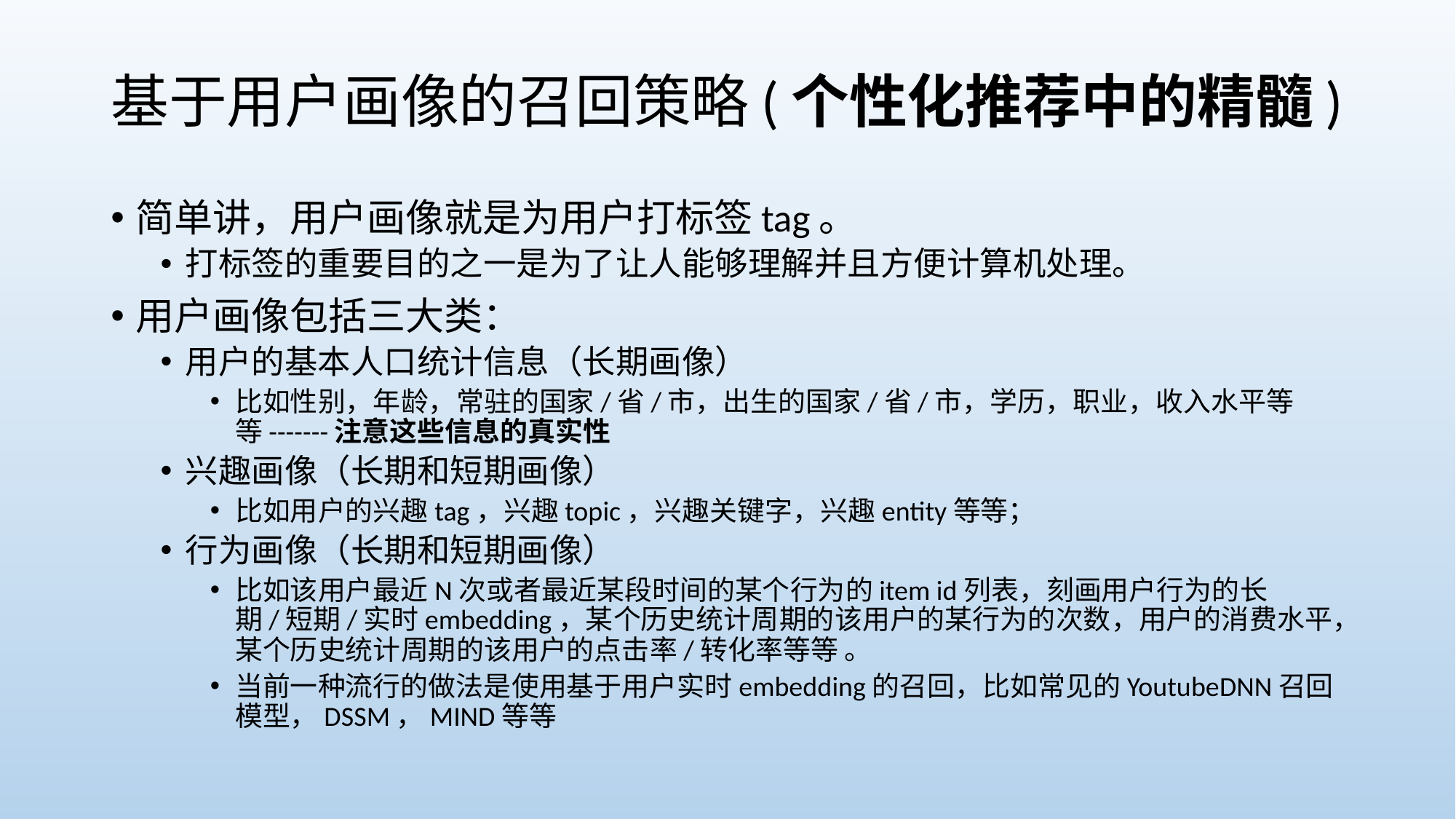

# 基于用户画像的召回策略(个性化推荐中的精髓)
简单讲，用户画像就是为用户打标签tag。
打标签的重要目的之一是为了让人能够理解并且方便计算机处理。
用户画像包括三大类：
用户的基本人口统计信息（长期画像）
比如性别，年龄，常驻的国家/省/市，出生的国家/省/市，学历，职业，收入水平等等-------注意这些信息的真实性
兴趣画像（长期和短期画像）
比如用户的兴趣tag，兴趣topic，兴趣关键字，兴趣entity等等；
行为画像（长期和短期画像）
比如该用户最近N次或者最近某段时间的某个行为的item id列表，刻画用户行为的长期/短期/实时embedding，某个历史统计周期的该用户的某行为的次数，用户的消费水平，某个历史统计周期的该用户的点击率/转化率等等 。
当前一种流行的做法是使用基于用户实时embedding的召回，比如常见的YoutubeDNN召回模型，DSSM，MIND等等